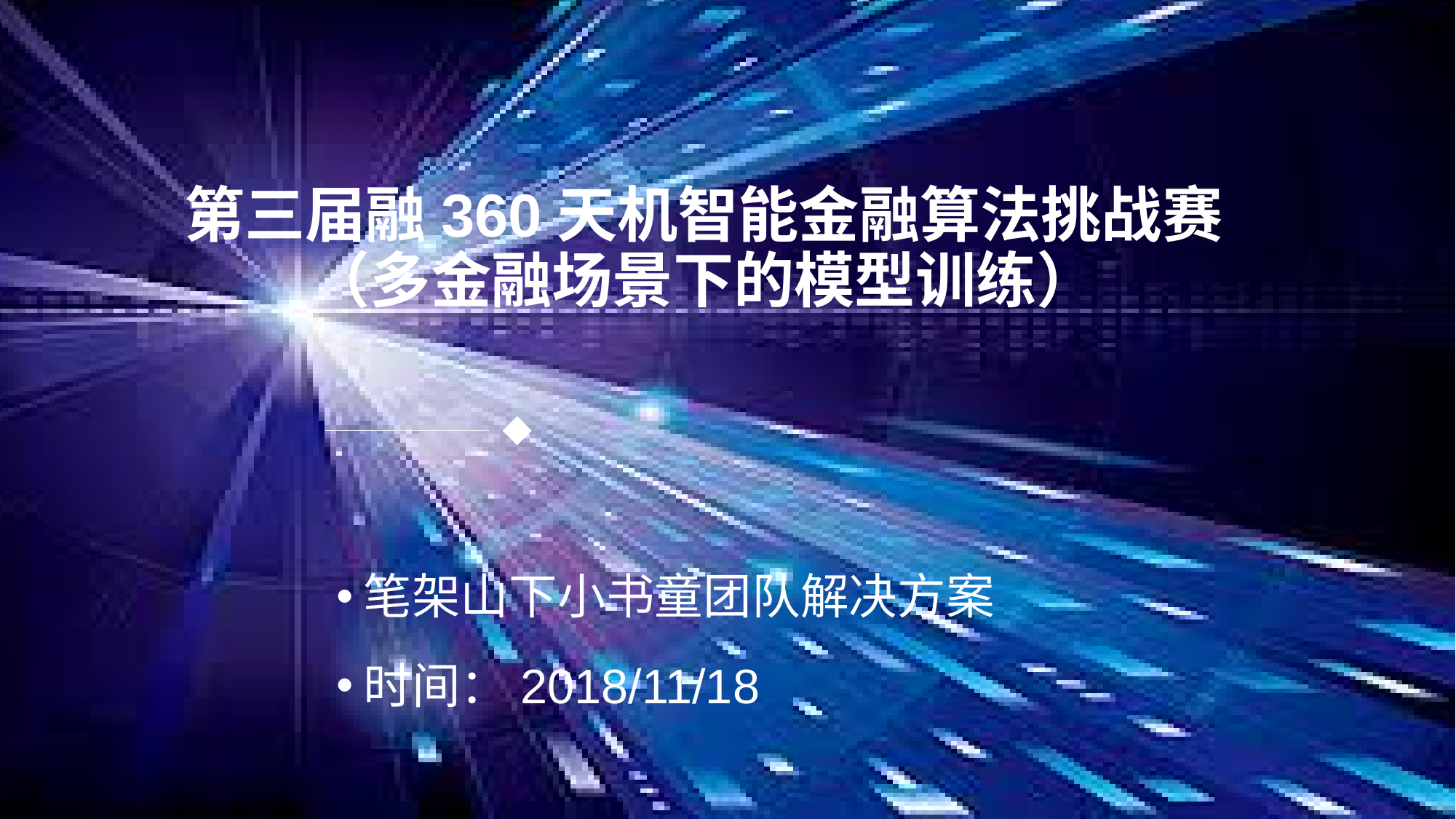

第三届融360天机智能金融算法挑战赛
（多金融场景下的模型训练）

笔架山下小书童团队解决方案
时间：2018/11/18